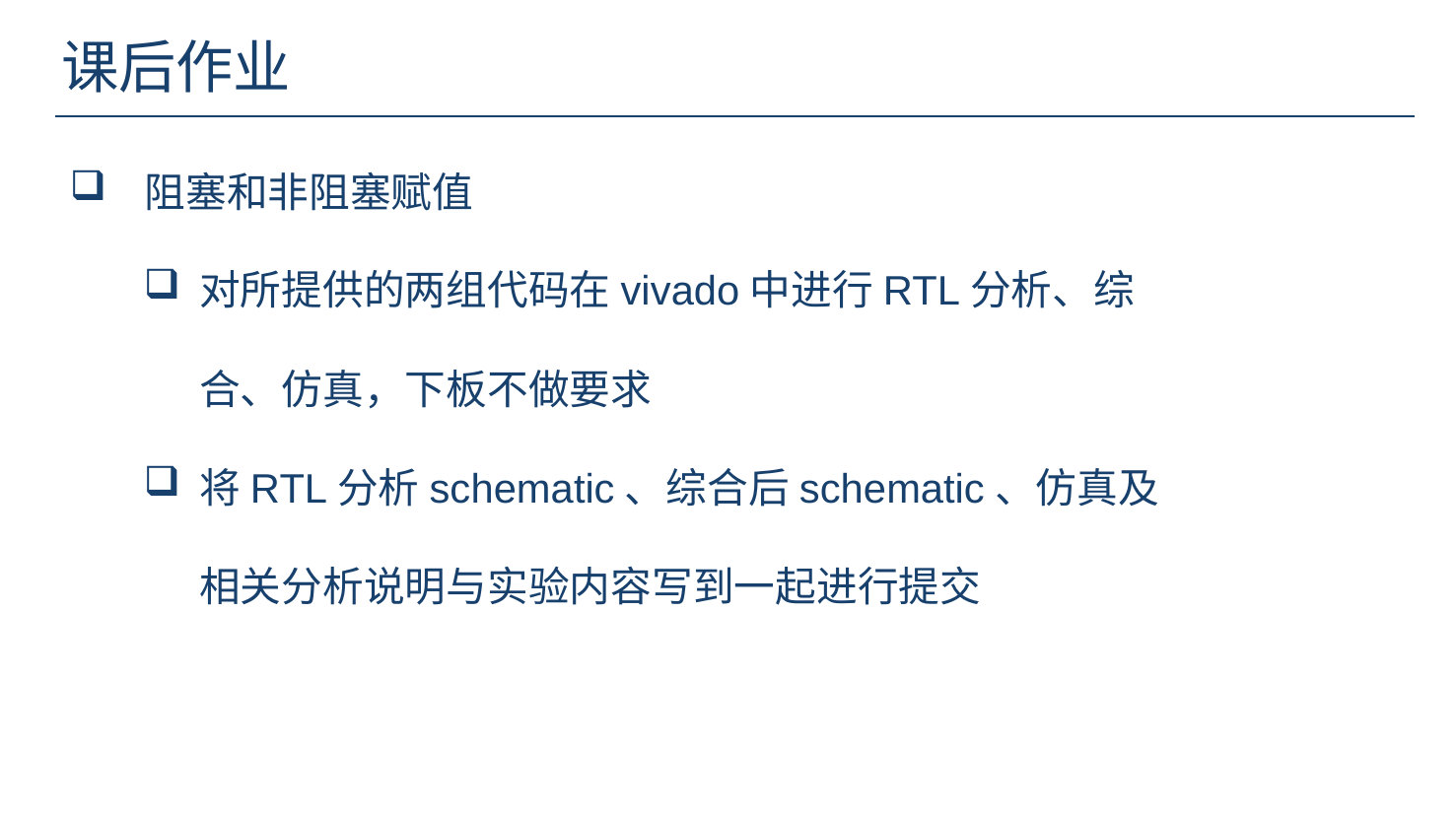

课后作业
 阻塞和非阻塞赋值
对所提供的两组代码在vivado中进行RTL分析、综合、仿真，下板不做要求
将RTL分析schematic、综合后schematic、仿真及相关分析说明与实验内容写到一起进行提交